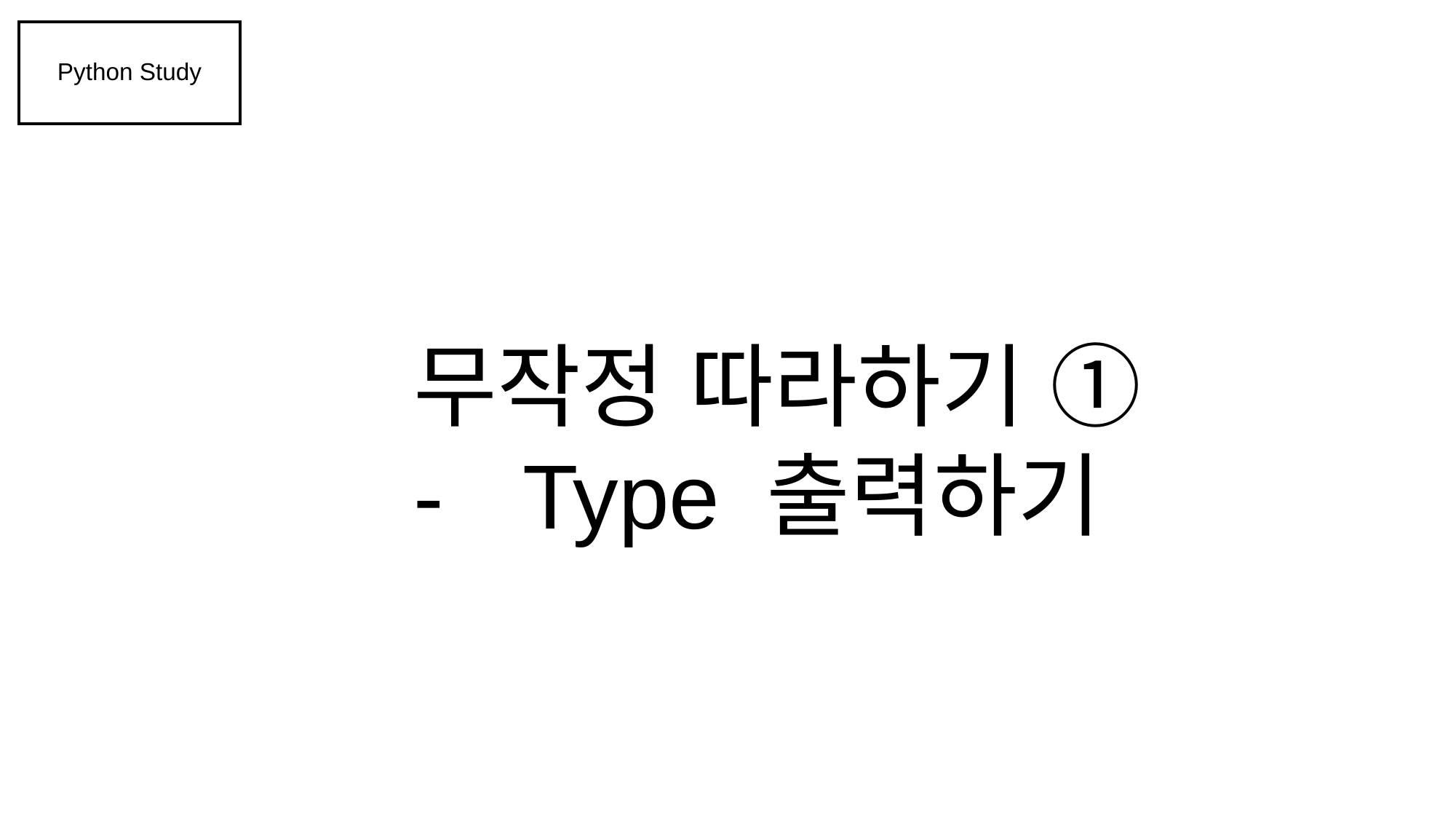

Python Study
무작정 따라하기 ①
-	Type 출력하기